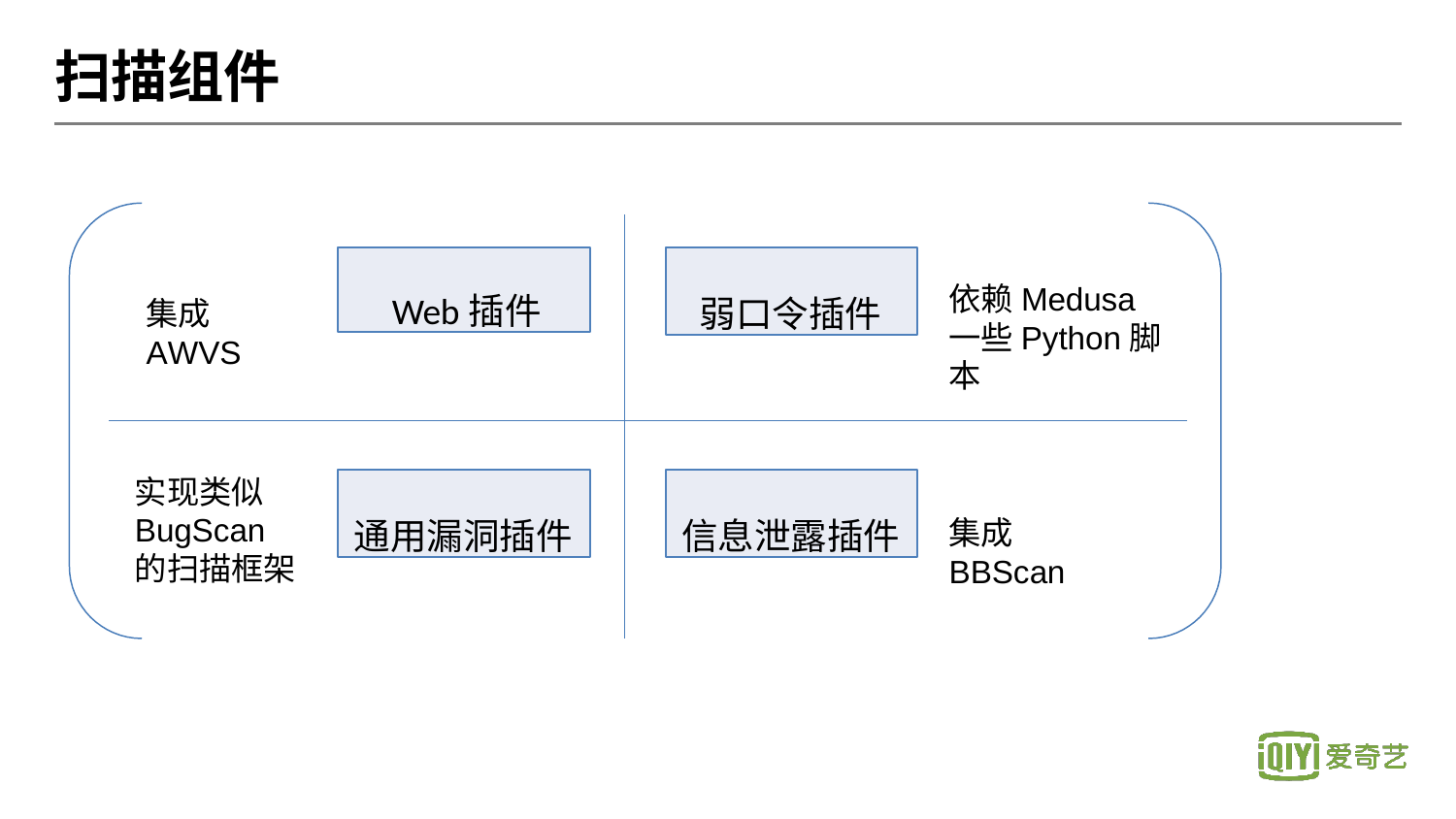

# 扫描组件

Web插件

弱口令插件
依赖Medusa
一些Python脚本
集成AWVS

通用漏洞插件

信息泄露插件
实现类似
BugScan
的扫描框架
集成BBScan